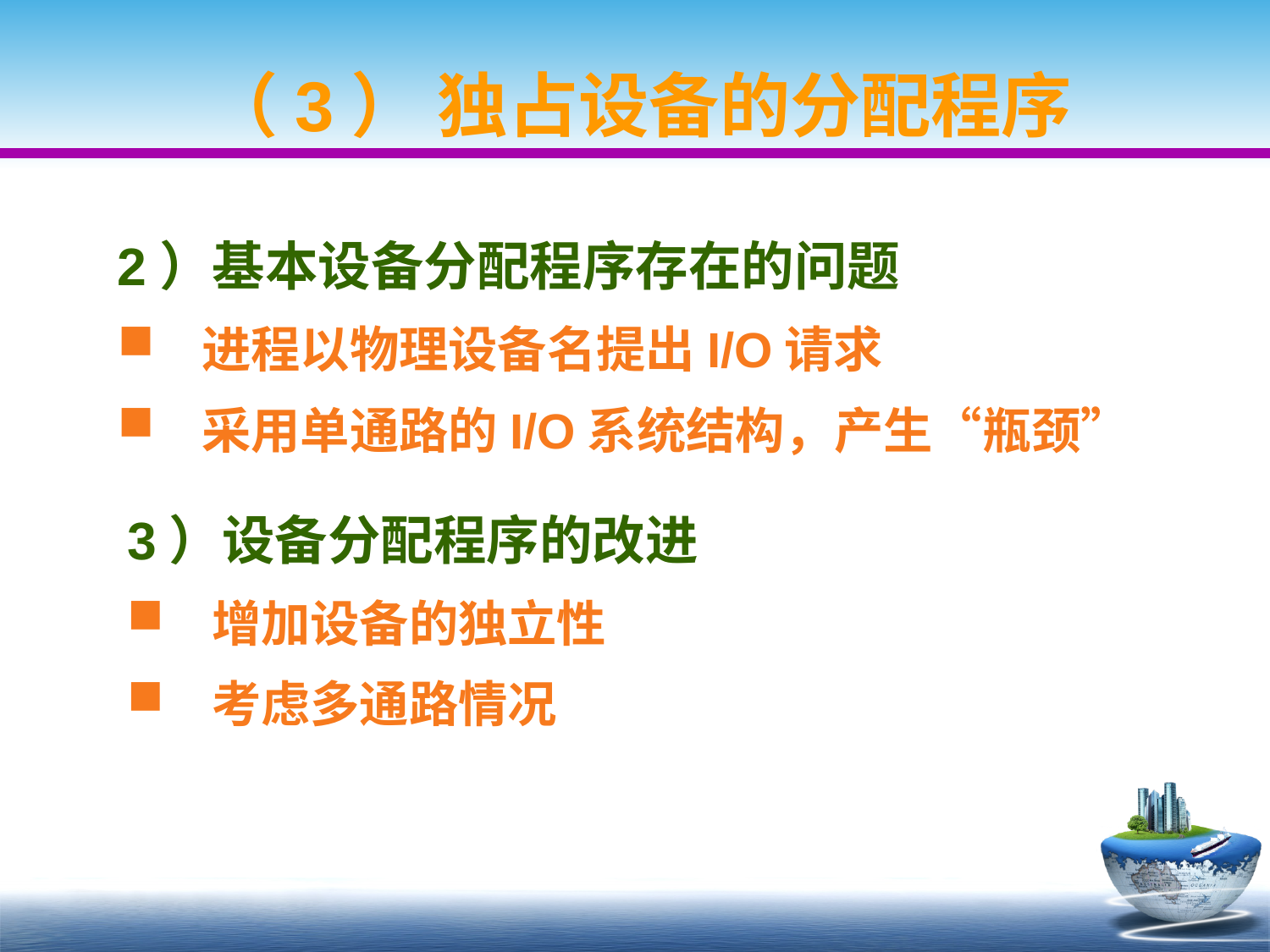

（3） 独占设备的分配程序

2）基本设备分配程序存在的问题
进程以物理设备名提出I/O请求
采用单通路的I/O系统结构，产生“瓶颈”
3）设备分配程序的改进
增加设备的独立性
考虑多通路情况